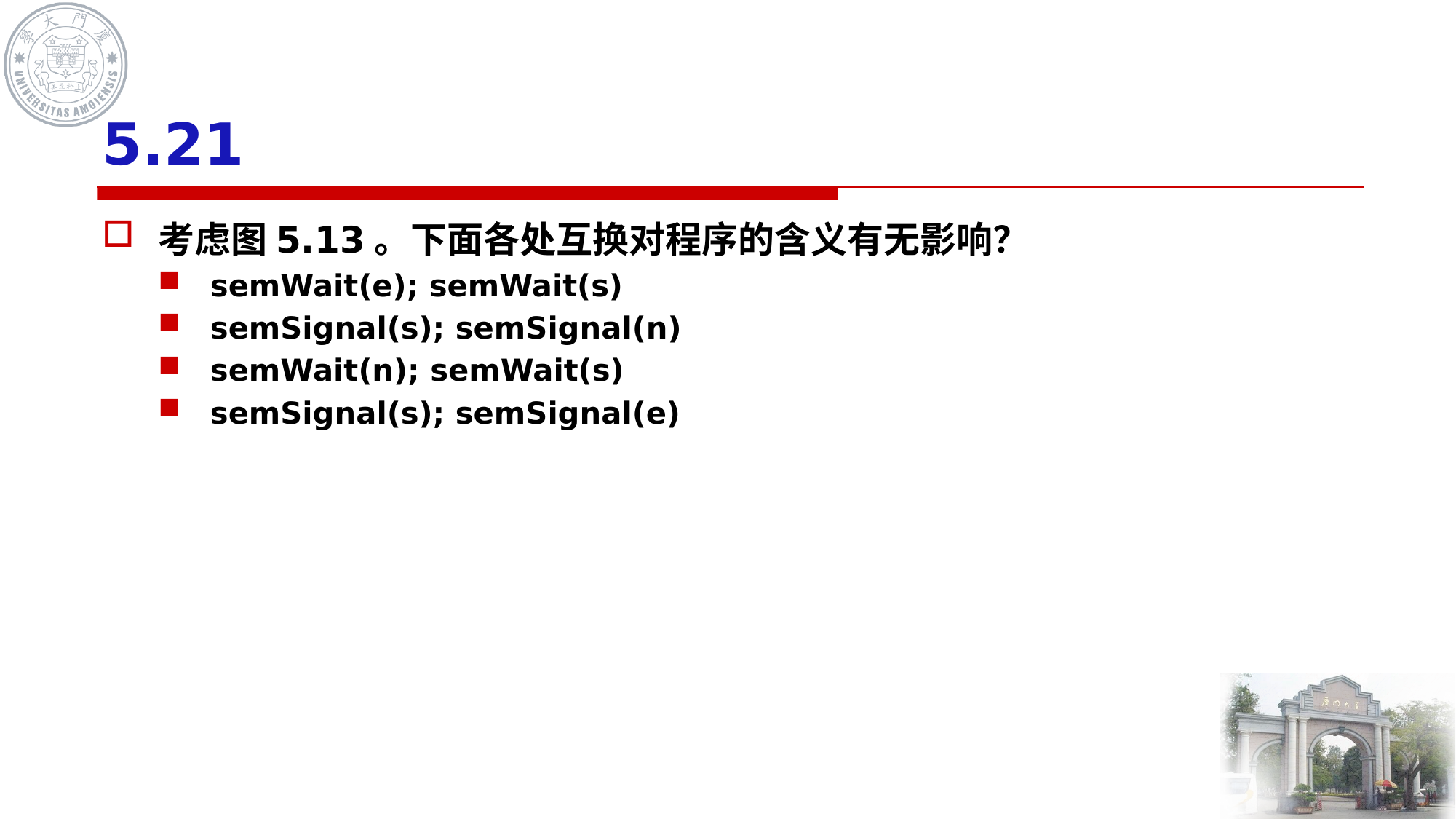

# 5.21
考虑图5.13。下面各处互换对程序的含义有无影响？
semWait(e); semWait(s)
semSignal(s); semSignal(n)
semWait(n); semWait(s)
semSignal(s); semSignal(e)